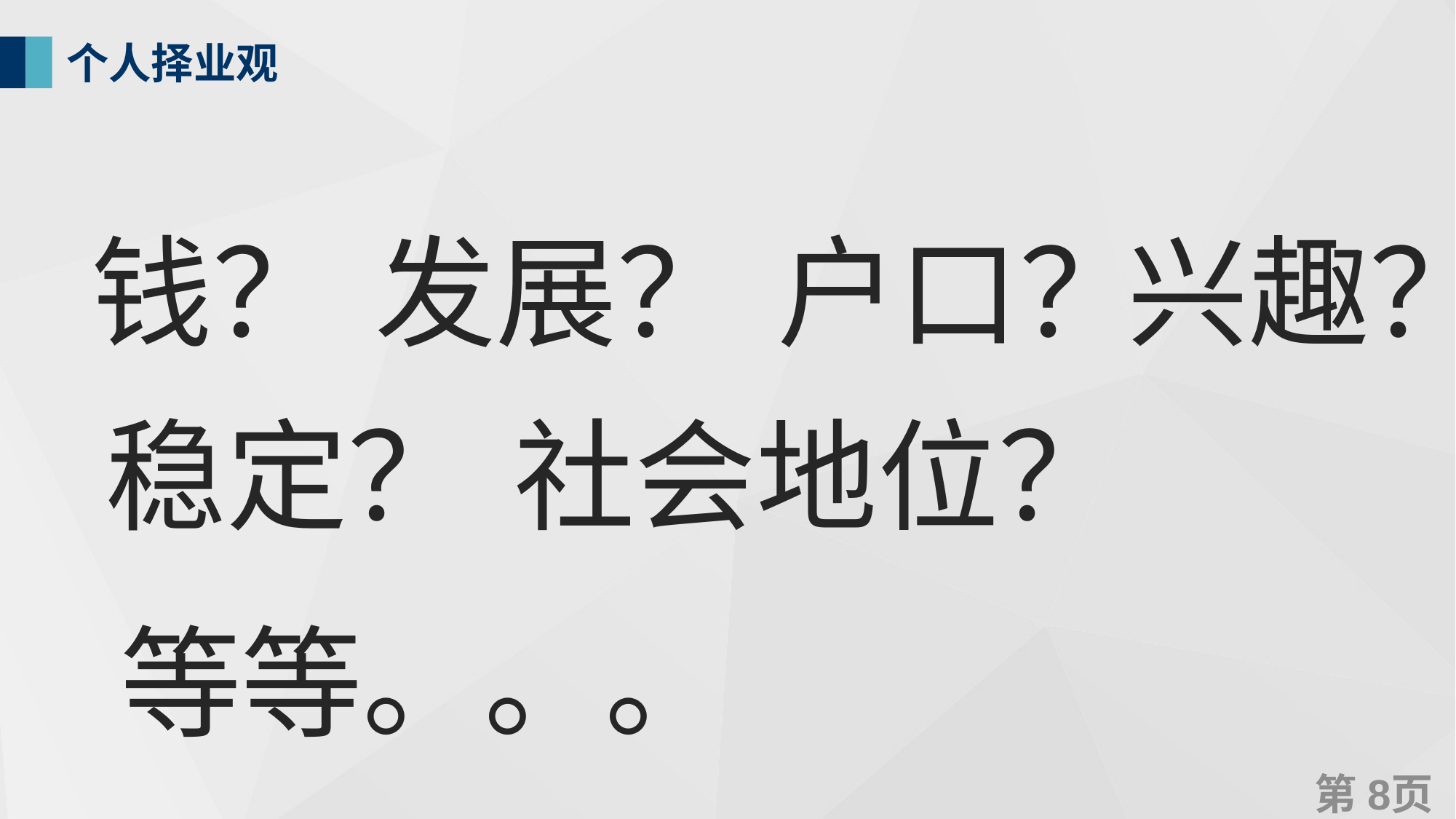

个人择业观

钱？
发展？
户口？
兴趣？
稳定？
社会地位？
等等。。。

第8页